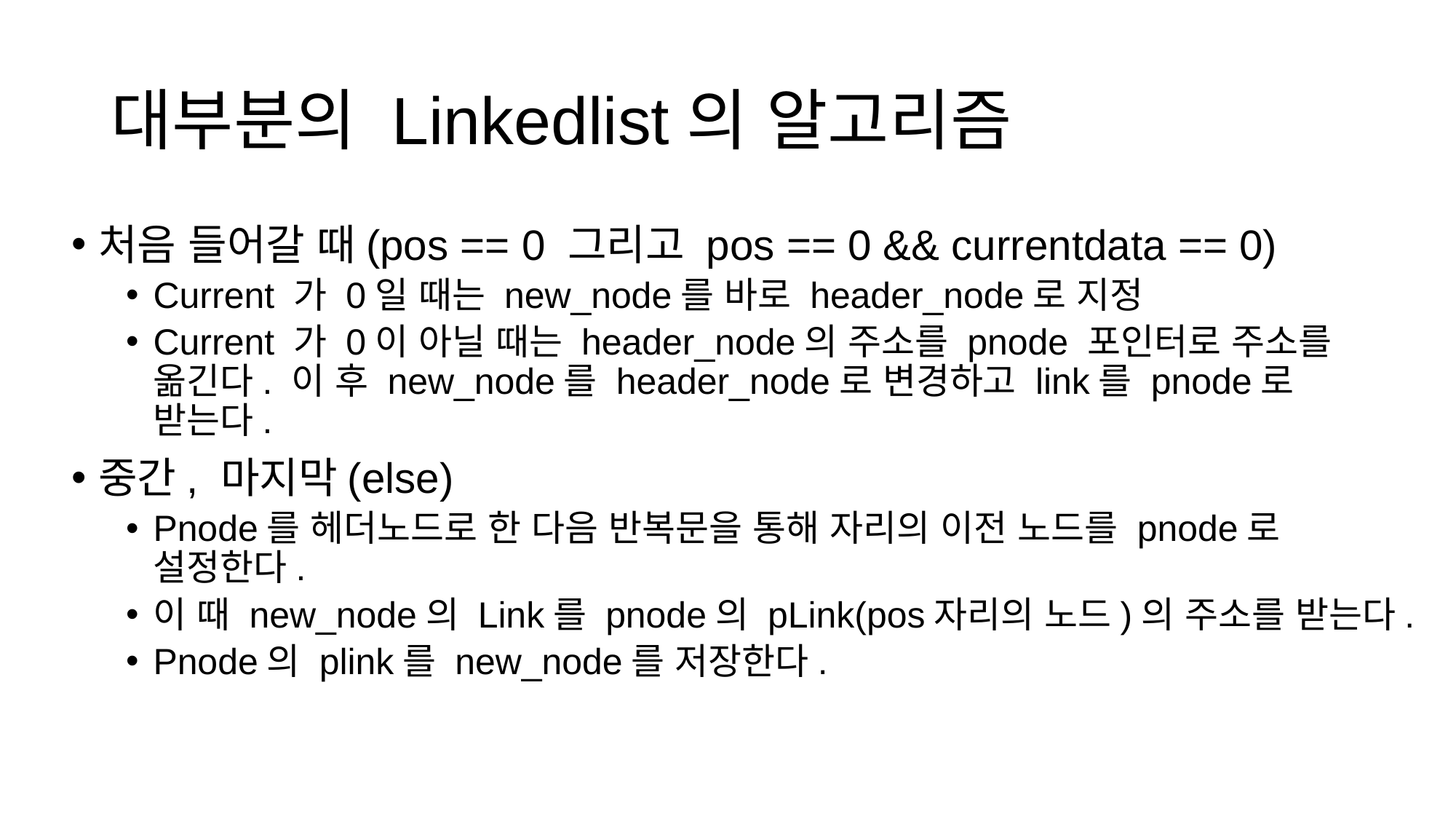

# 대부분의 Linkedlist의 알고리즘
처음 들어갈 때(pos == 0 그리고 pos == 0 && currentdata == 0)
Current 가 0일 때는 new_node를 바로 header_node로 지정
Current 가 0이 아닐 때는 header_node의 주소를 pnode 포인터로 주소를 옮긴다. 이 후 new_node를 header_node로 변경하고 link를 pnode로 받는다.
중간, 마지막(else)
Pnode를 헤더노드로 한 다음 반복문을 통해 자리의 이전 노드를 pnode로 설정한다.
이 때 new_node의 Link를 pnode의 pLink(pos자리의 노드)의 주소를 받는다.
Pnode의 plink를 new_node를 저장한다.